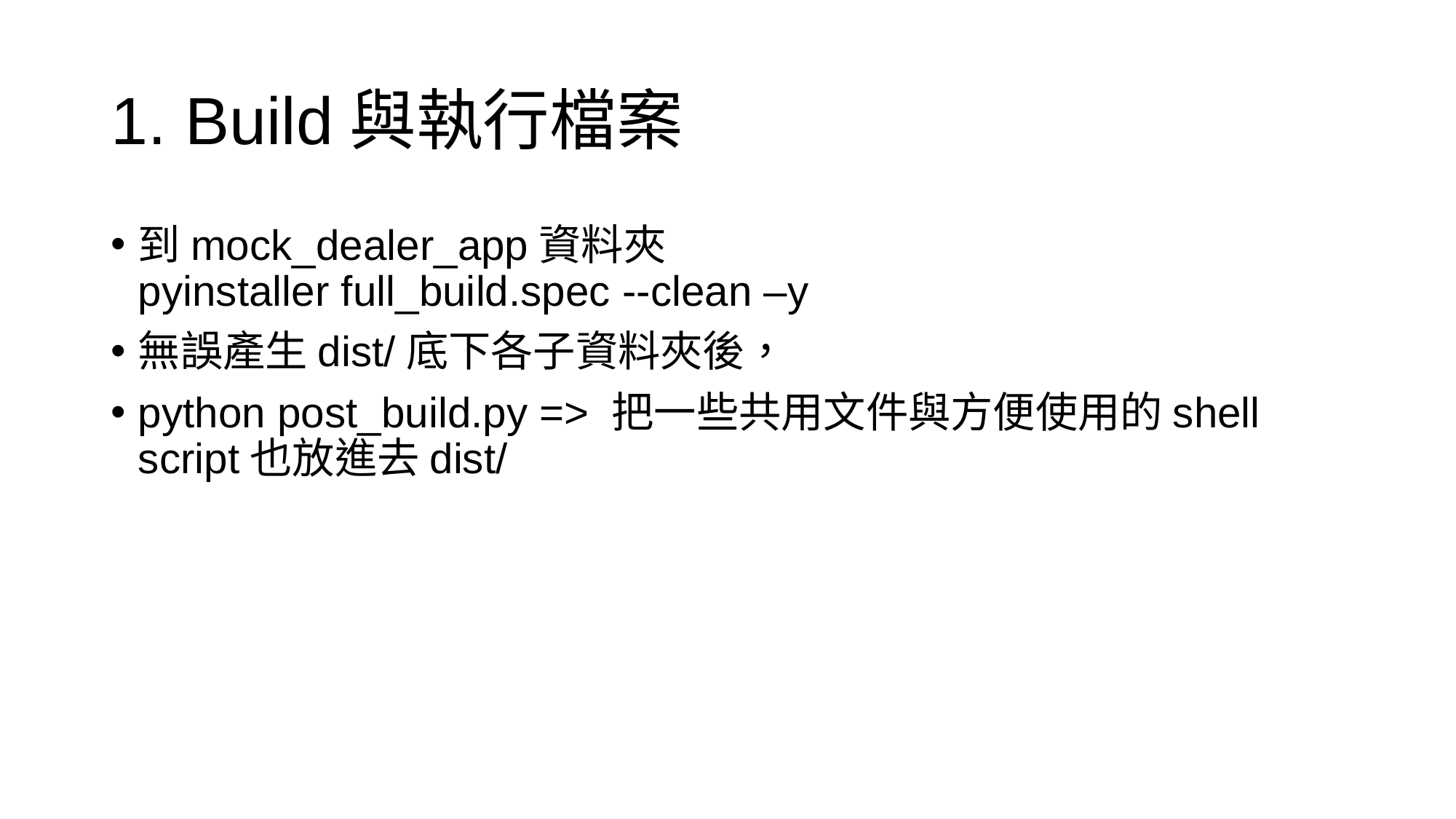

# 1. Build與執行檔案
到mock_dealer_app資料夾
pyinstaller full_build.spec --clean –y
無誤產生dist/底下各子資料夾後，
python post_build.py => 把一些共用文件與方便使用的shell script也放進去dist/